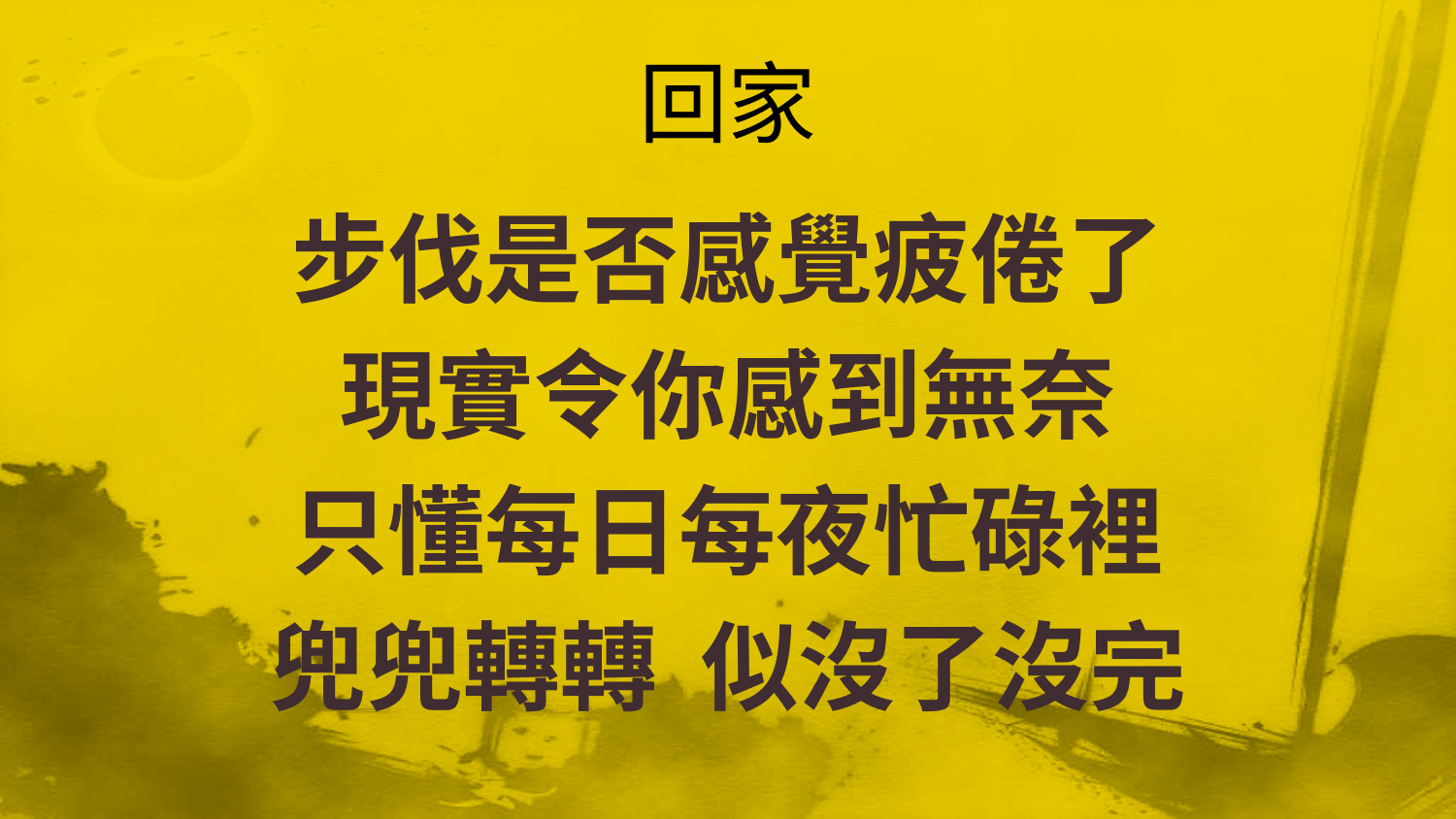

# 回家
步伐是否感覺疲倦了
現實令你感到無奈
只懂每日每夜忙碌裡
兜兜轉轉  似沒了沒完